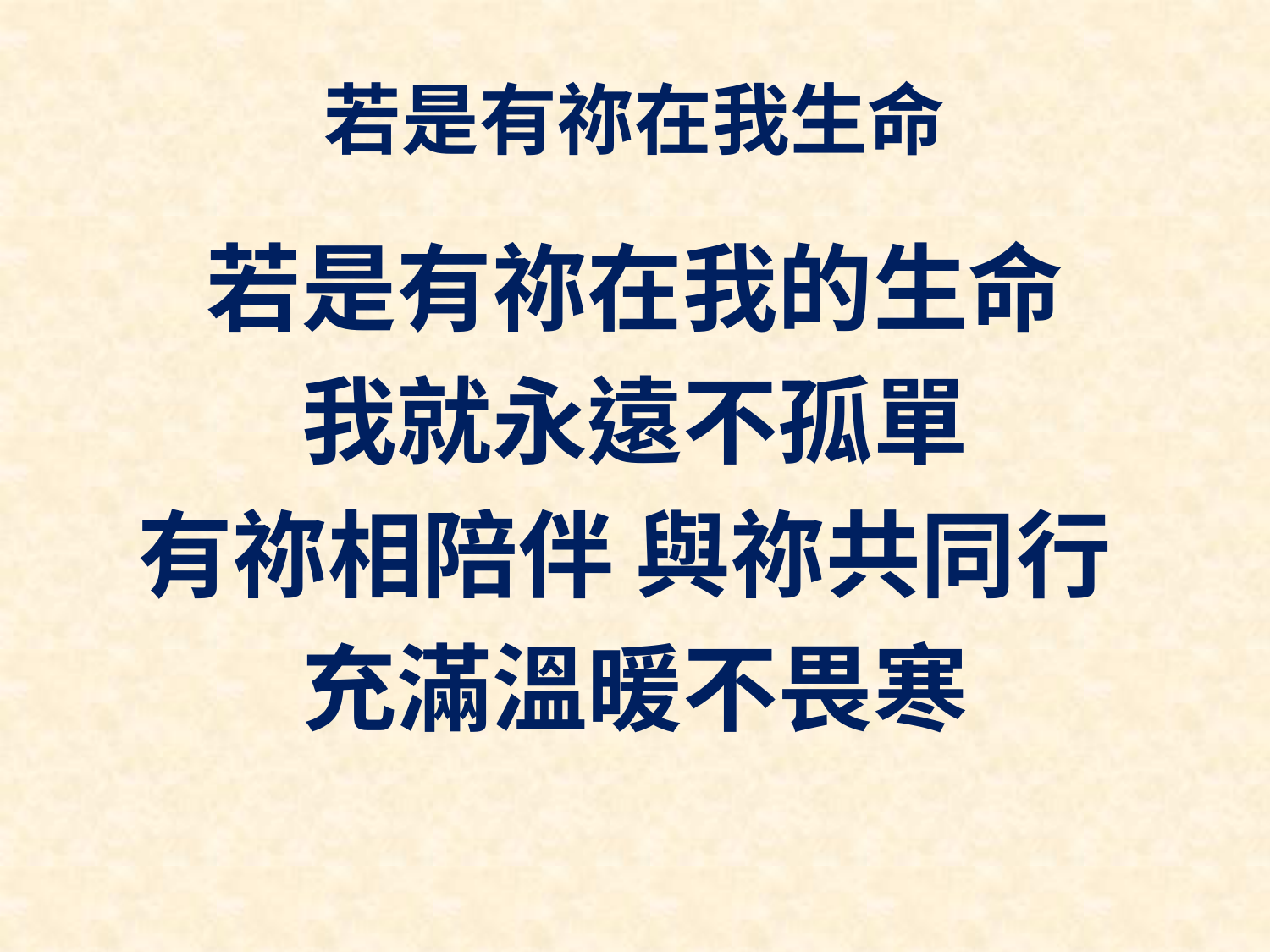

# 若是有祢在我生命
若是有祢在我的生命
我就永遠不孤單
有祢相陪伴 與祢共同行
充滿溫暖不畏寒